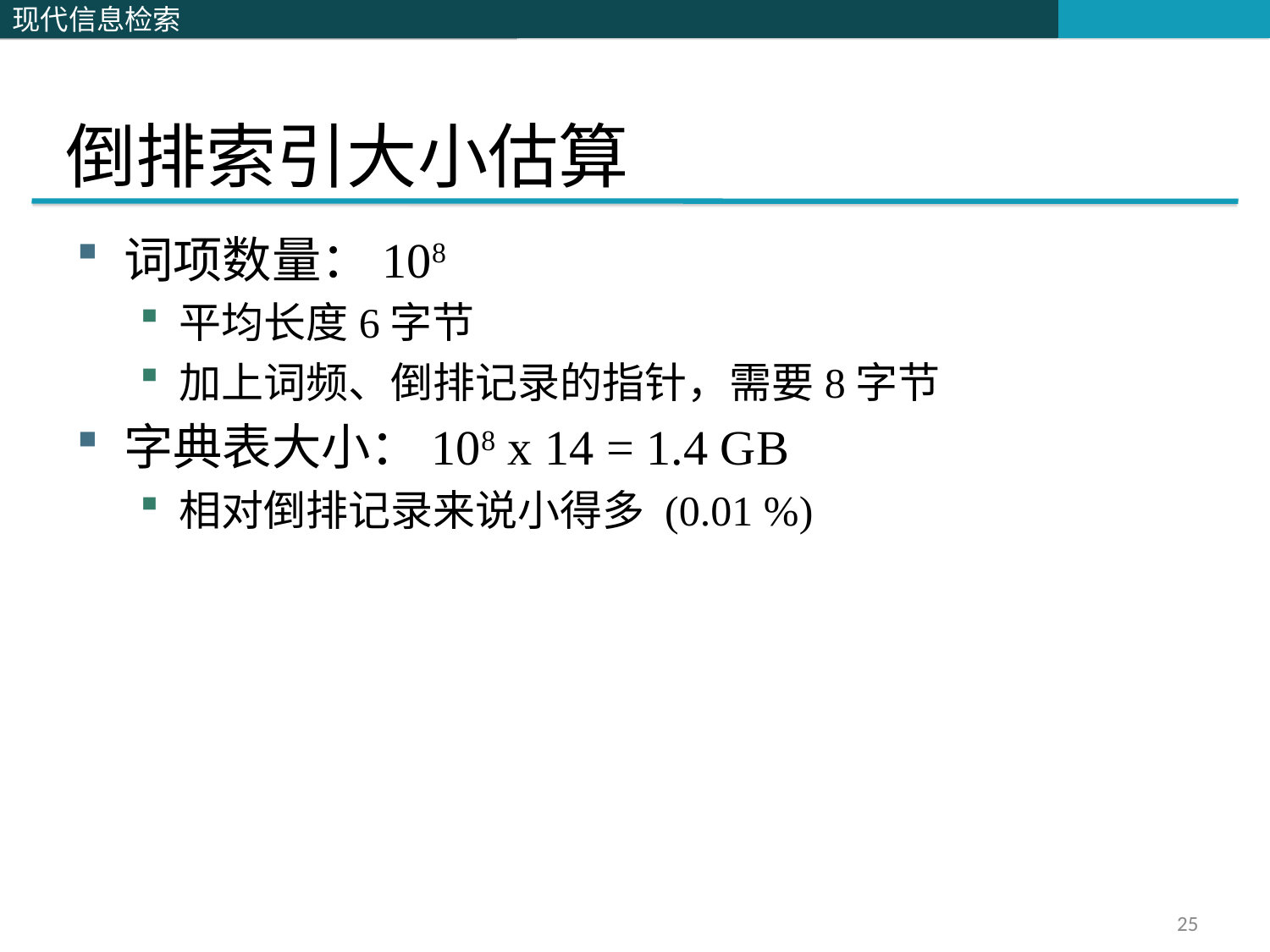

# 倒排索引大小估算
词项数量：108
平均长度6字节
加上词频、倒排记录的指针，需要8字节
字典表大小：108 x 14 = 1.4 GB
相对倒排记录来说小得多 (0.01 %)

25